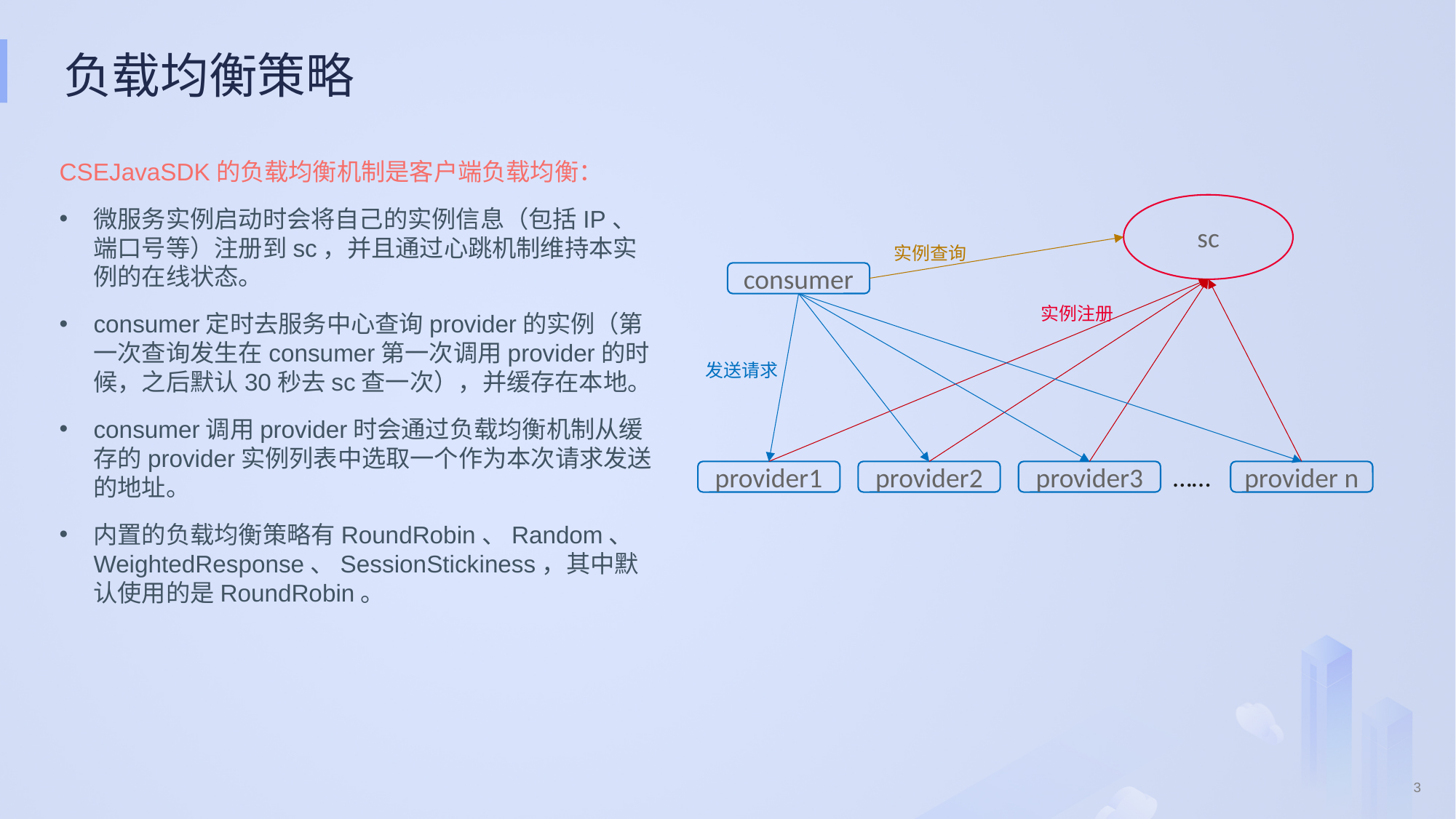

# 负载均衡策略
CSEJavaSDK的负载均衡机制是客户端负载均衡：
微服务实例启动时会将自己的实例信息（包括IP、端口号等）注册到sc，并且通过心跳机制维持本实例的在线状态。
consumer定时去服务中心查询provider的实例（第一次查询发生在consumer第一次调用provider的时候，之后默认30秒去sc查一次），并缓存在本地。
consumer调用provider时会通过负载均衡机制从缓存的provider实例列表中选取一个作为本次请求发送的地址。
内置的负载均衡策略有RoundRobin、Random、WeightedResponse、SessionStickiness，其中默认使用的是RoundRobin。

sc
实例查询
consumer
实例注册
发送请求
……
provider1
provider2
provider3
provider n